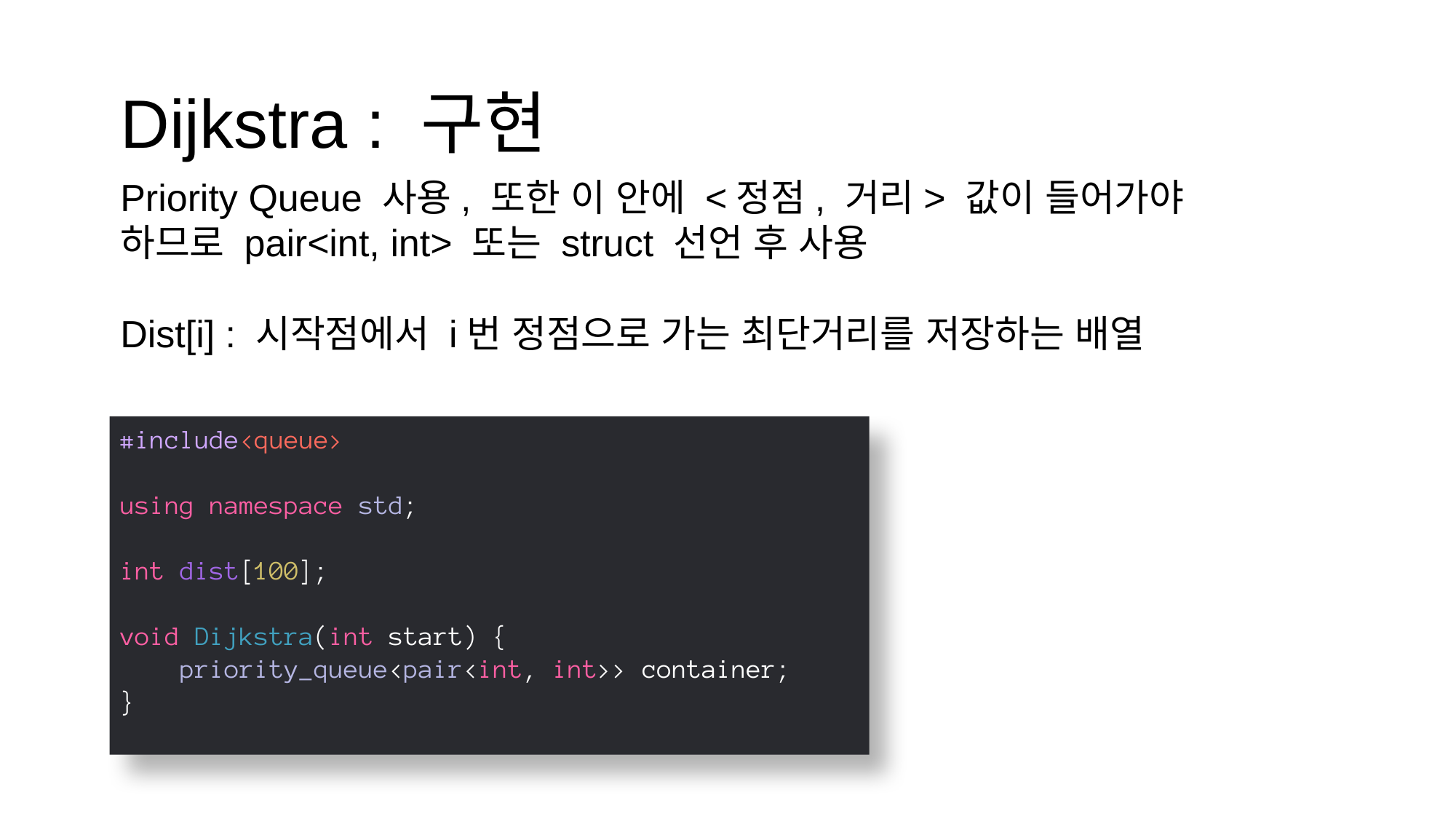

Dijkstra : 구현
Priority Queue 사용, 또한 이 안에 <정점, 거리> 값이 들어가야 하므로 pair<int, int> 또는 struct 선언 후 사용

Dist[i] : 시작점에서 i번 정점으로 가는 최단거리를 저장하는 배열
#include<queue>
using namespace std;
int dist[100];
void Dijkstra(int start) {
    priority_queue<pair<int, int>> container;
}